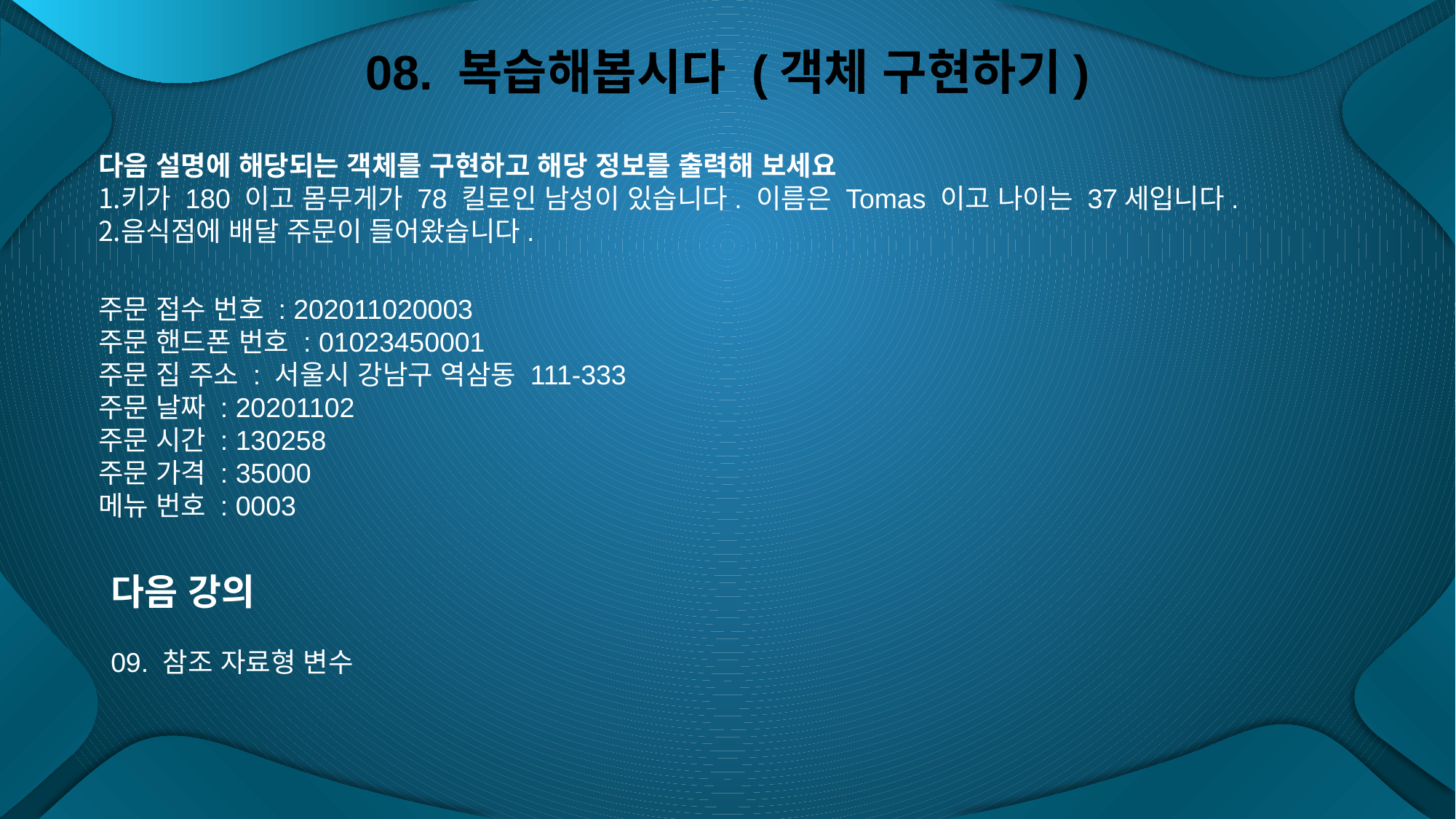

# 08. 복습해봅시다 (객체 구현하기)
다음 설명에 해당되는 객체를 구현하고 해당 정보를 출력해 보세요
키가 180 이고 몸무게가 78 킬로인 남성이 있습니다. 이름은 Tomas 이고 나이는 37세입니다.
음식점에 배달 주문이 들어왔습니다.
주문 접수 번호 : 202011020003
주문 핸드폰 번호 : 01023450001
주문 집 주소 : 서울시 강남구 역삼동 111-333
주문 날짜 : 20201102
주문 시간 : 130258
주문 가격 : 35000
메뉴 번호 : 0003
다음 강의

09. 참조 자료형 변수